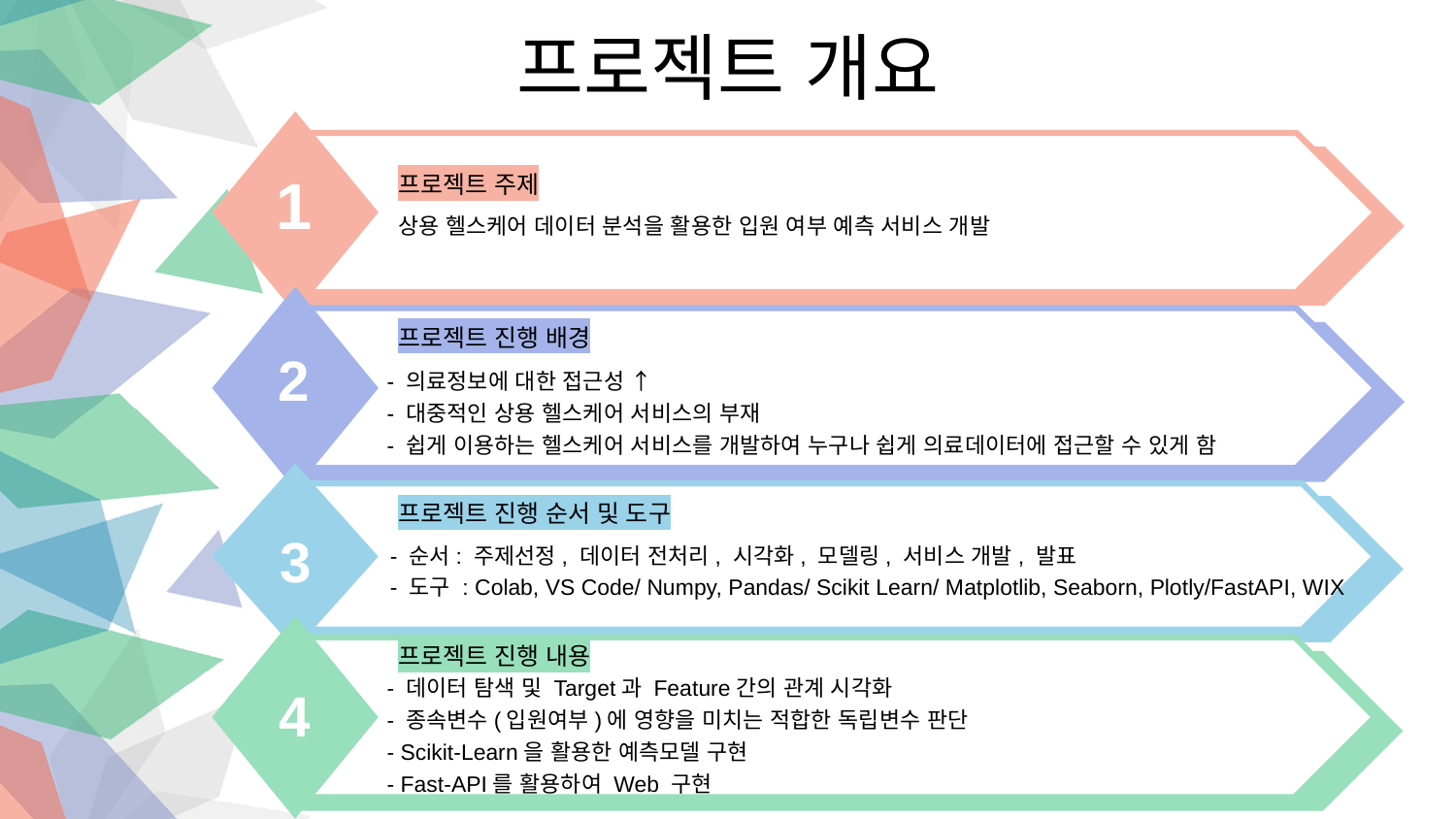

프로젝트 개요

1
프로젝트 주제
상용 헬스케어 데이터 분석을 활용한 입원 여부 예측 서비스 개발

프로젝트 진행 배경
- 의료정보에 대한 접근성 ↑
- 대중적인 상용 헬스케어 서비스의 부재
- 쉽게 이용하는 헬스케어 서비스를 개발하여 누구나 쉽게 의료데이터에 접근할 수 있게 함
2

프로젝트 진행 순서 및 도구
- 순서: 주제선정, 데이터 전처리, 시각화, 모델링, 서비스 개발, 발표
- 도구 : Colab, VS Code/ Numpy, Pandas/ Scikit Learn/ Matplotlib, Seaborn, Plotly/FastAPI, WIX

3

프로젝트 진행 내용
- 데이터 탐색 및 Target과 Feature간의 관계 시각화
- 종속변수(입원여부)에 영향을 미치는 적합한 독립변수 판단
- Scikit-Learn을 활용한 예측모델 구현
- Fast-API를 활용하여 Web 구현
4